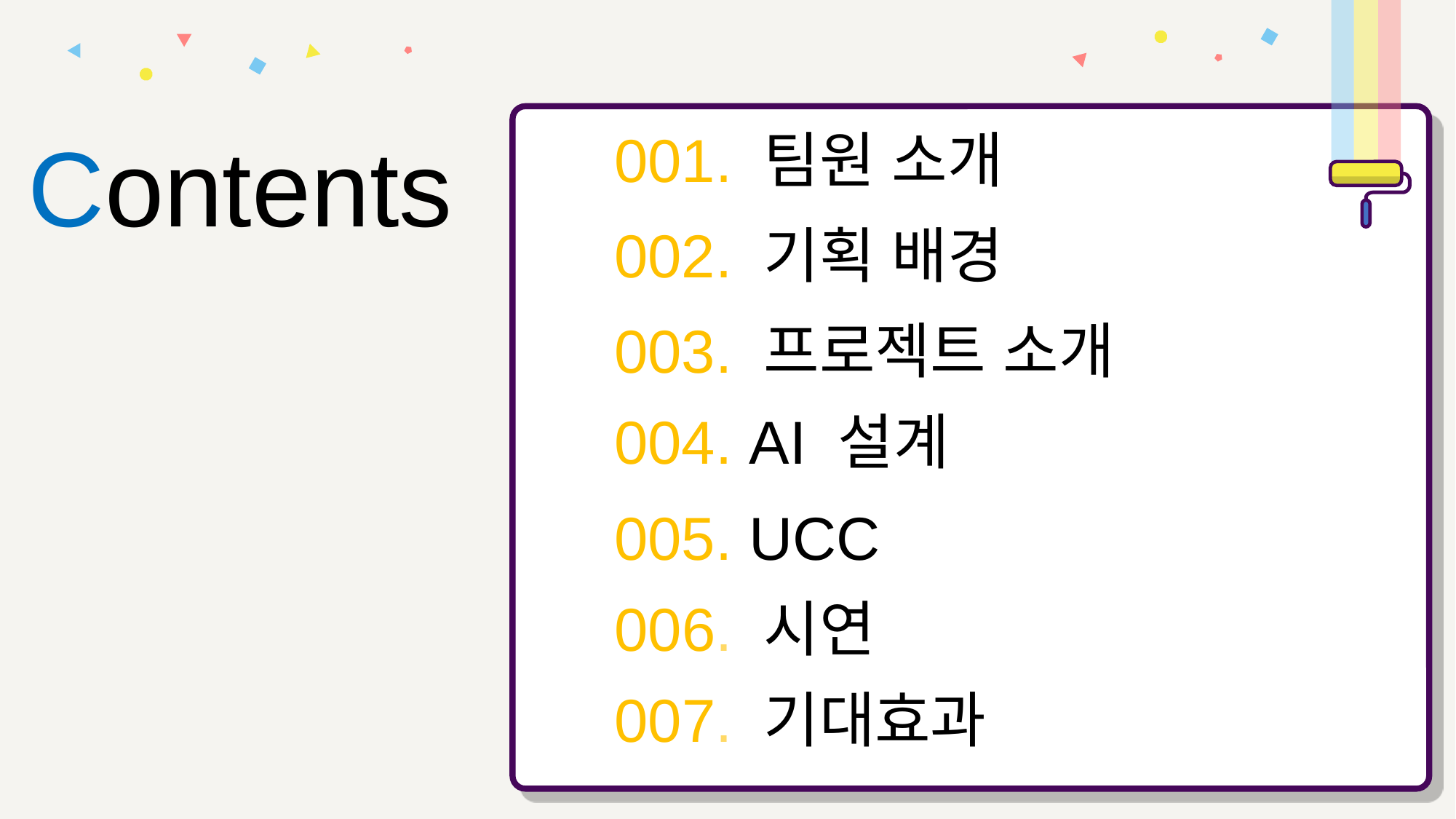

# Contents
001. 팀원 소개

002. 기획 배경
003. 프로젝트 소개
004. AI 설계
005. UCC
006. 시연
007. 기대효과